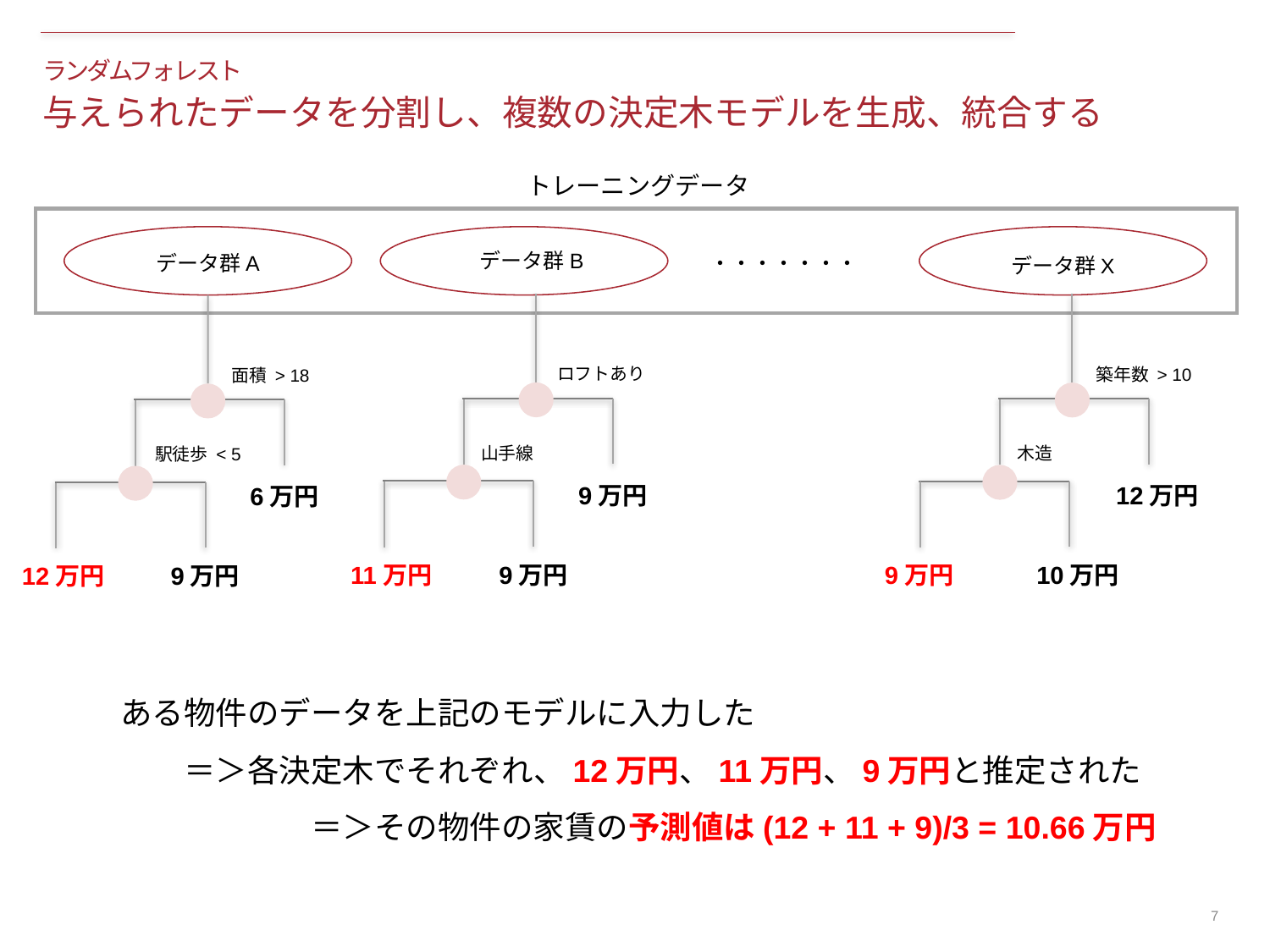

ランダムフォレスト
与えられたデータを分割し、複数の決定木モデルを生成、統合する
トレーニングデータ

データ群B
データ群A
・・・・・・・
データ群X
ロフトあり

山手線

9万円
11万円
9万円
築年数 > 10

木造

12万円
9万円
10万円
面積 > 18

駅徒歩 < 5

6万円
12万円
9万円
ある物件のデータを上記のモデルに入力した
＝＞各決定木でそれぞれ、12万円、11万円、9万円と推定された
	＝＞その物件の家賃の予測値は(12 + 11 + 9)/3 = 10.66万円
7